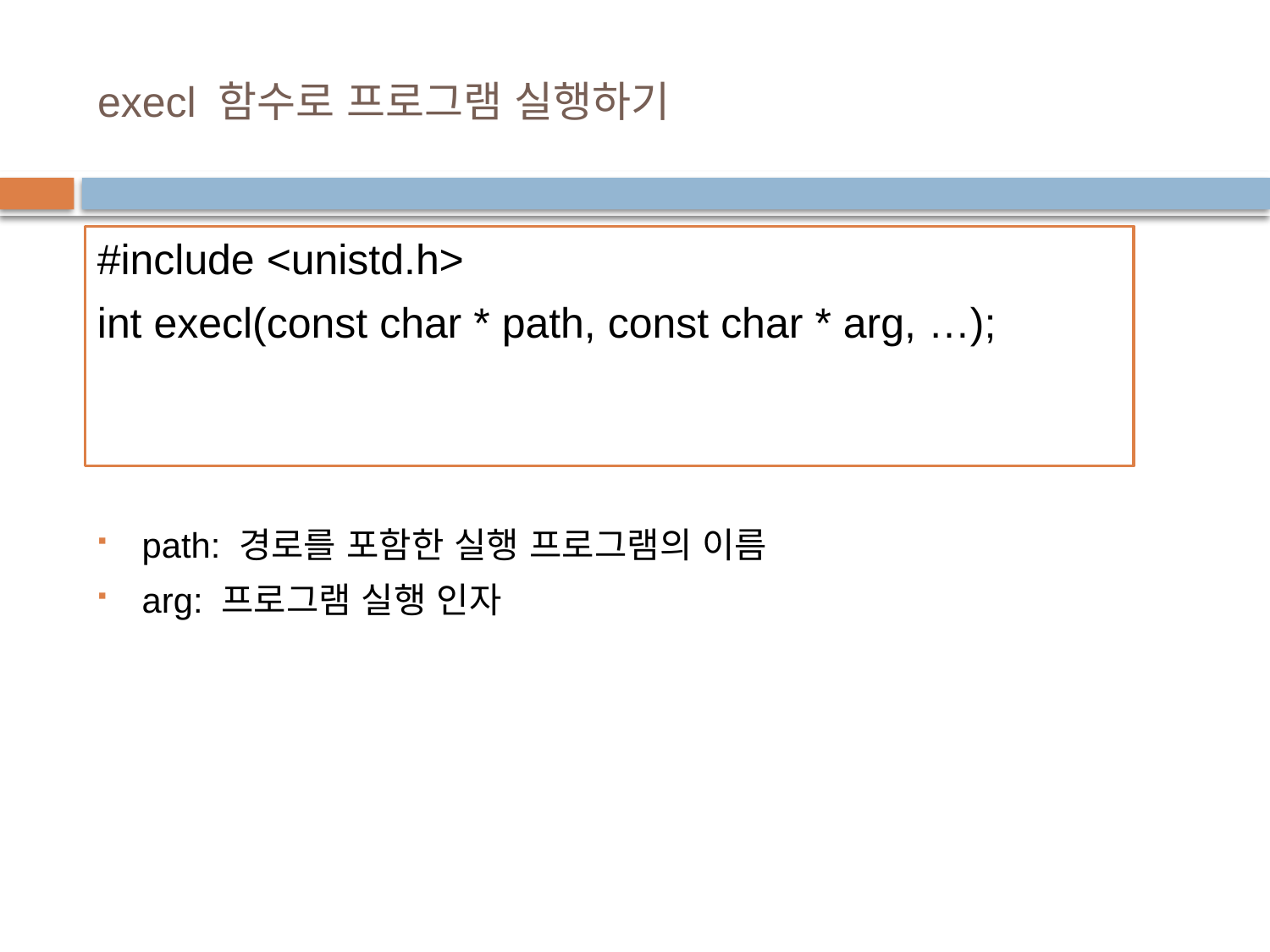

# execl 함수로 프로그램 실행하기

path: 경로를 포함한 실행 프로그램의 이름
arg: 프로그램 실행 인자
#include <unistd.h>
int execl(const char * path, const char * arg, …);